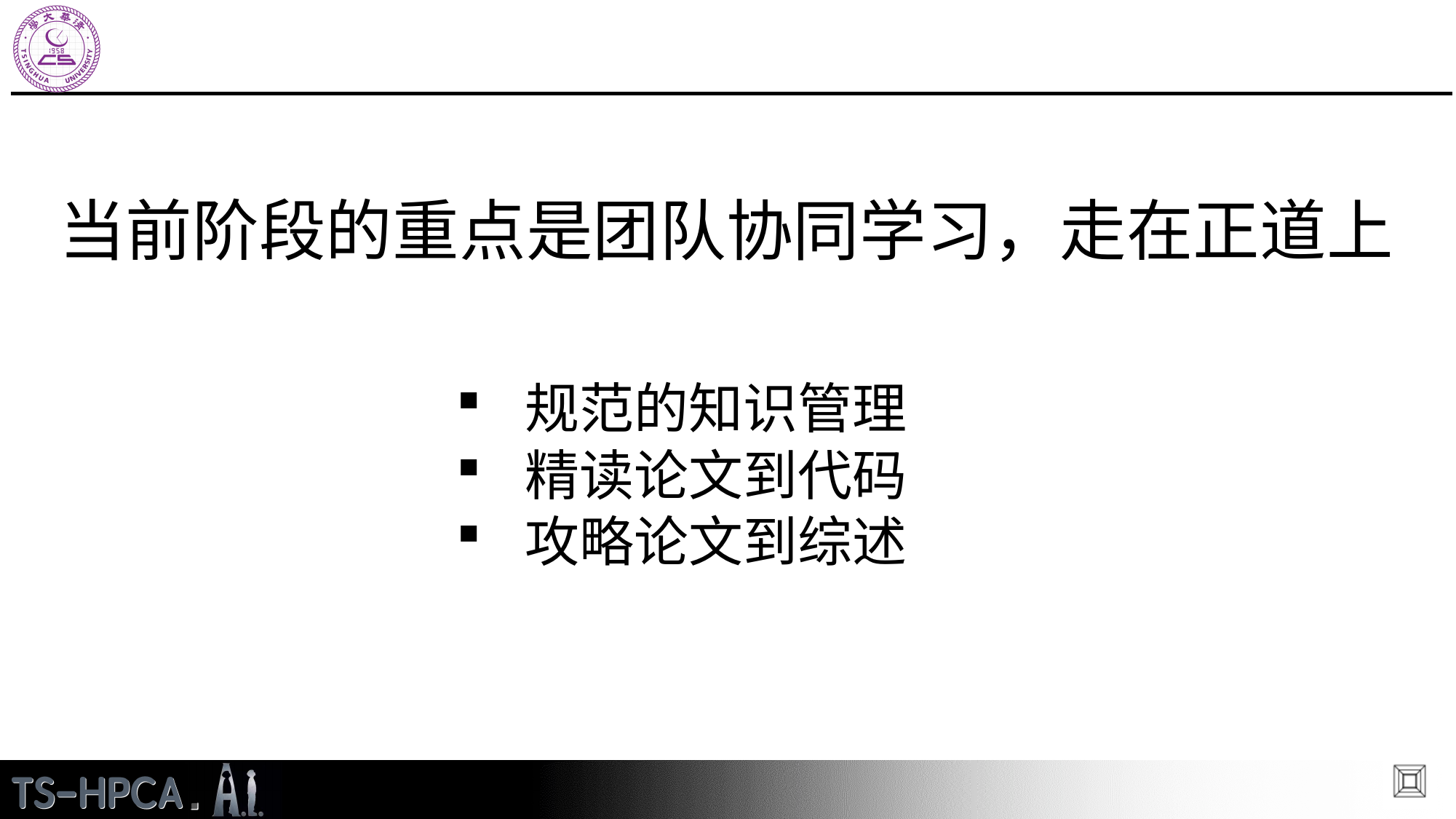

# 当前阶段的重点是团队协同学习，走在正道上
规范的知识管理
精读论文到代码
攻略论文到综述